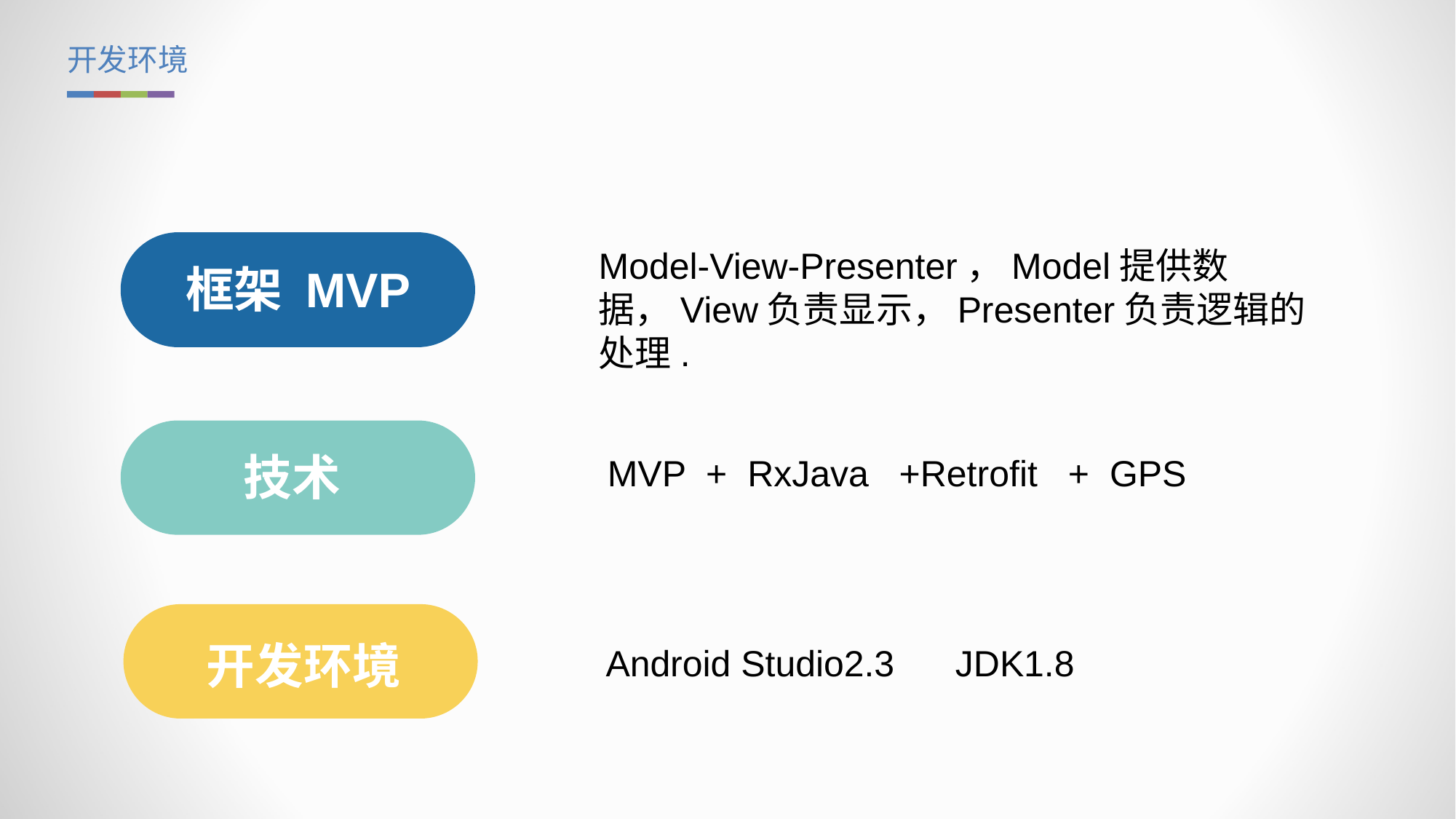

开发环境

框架 MVP
Model-View-Presenter，Model提供数据，View负责显示，Presenter负责逻辑的处理.

技术
MVP  +  RxJava   +Retrofit   +  GPS

开发环境
Android Studio2.3      JDK1.8